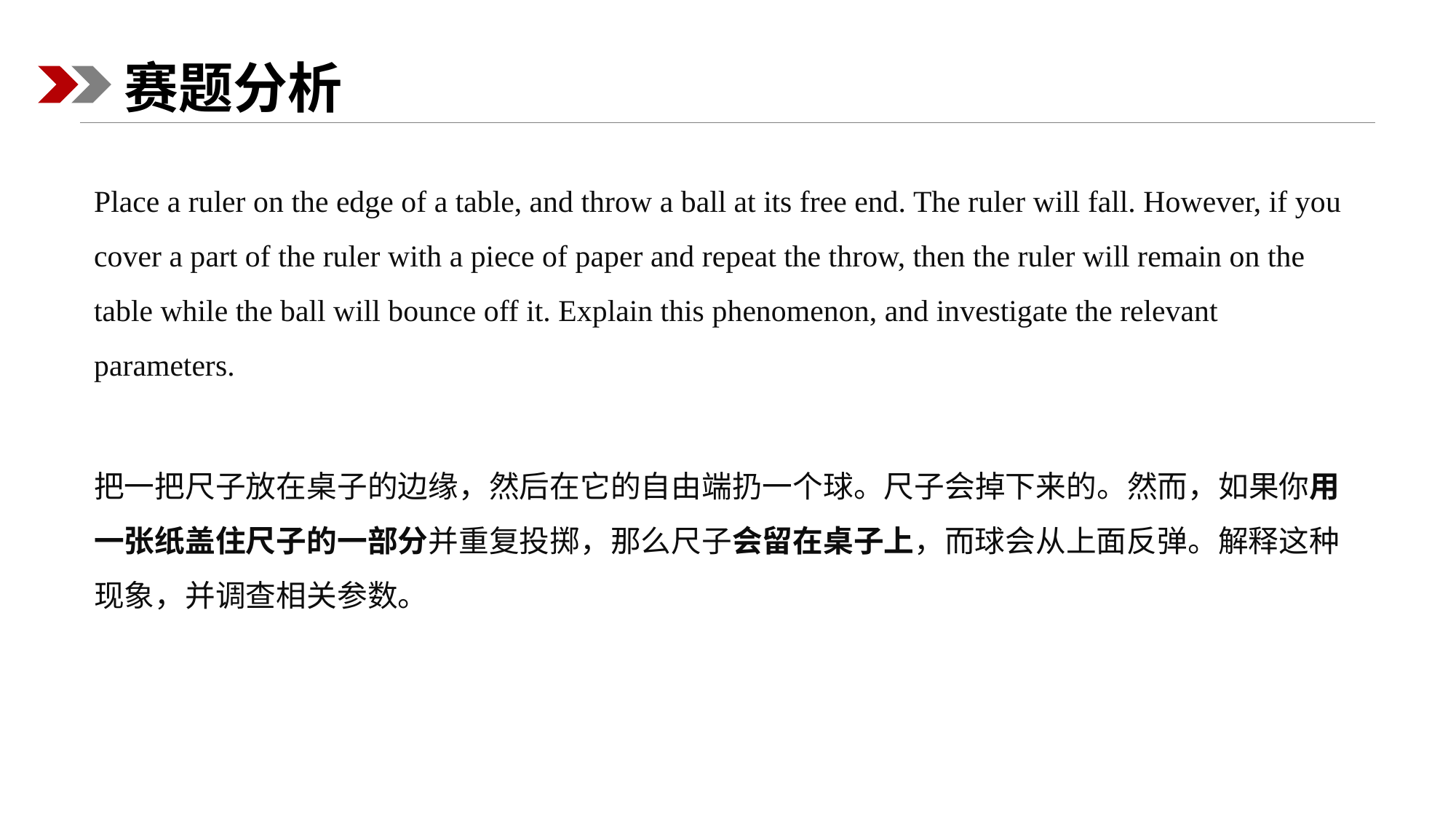

赛题分析
Place a ruler on the edge of a table, and throw a ball at its free end. The ruler will fall. However, if you cover a part of the ruler with a piece of paper and repeat the throw, then the ruler will remain on the table while the ball will bounce off it. Explain this phenomenon, and investigate the relevant parameters.

把一把尺子放在桌子的边缘，然后在它的自由端扔一个球。尺子会掉下来的。然而，如果你用一张纸盖住尺子的一部分并重复投掷，那么尺子会留在桌子上，而球会从上面反弹。解释这种现象，并调查相关参数。